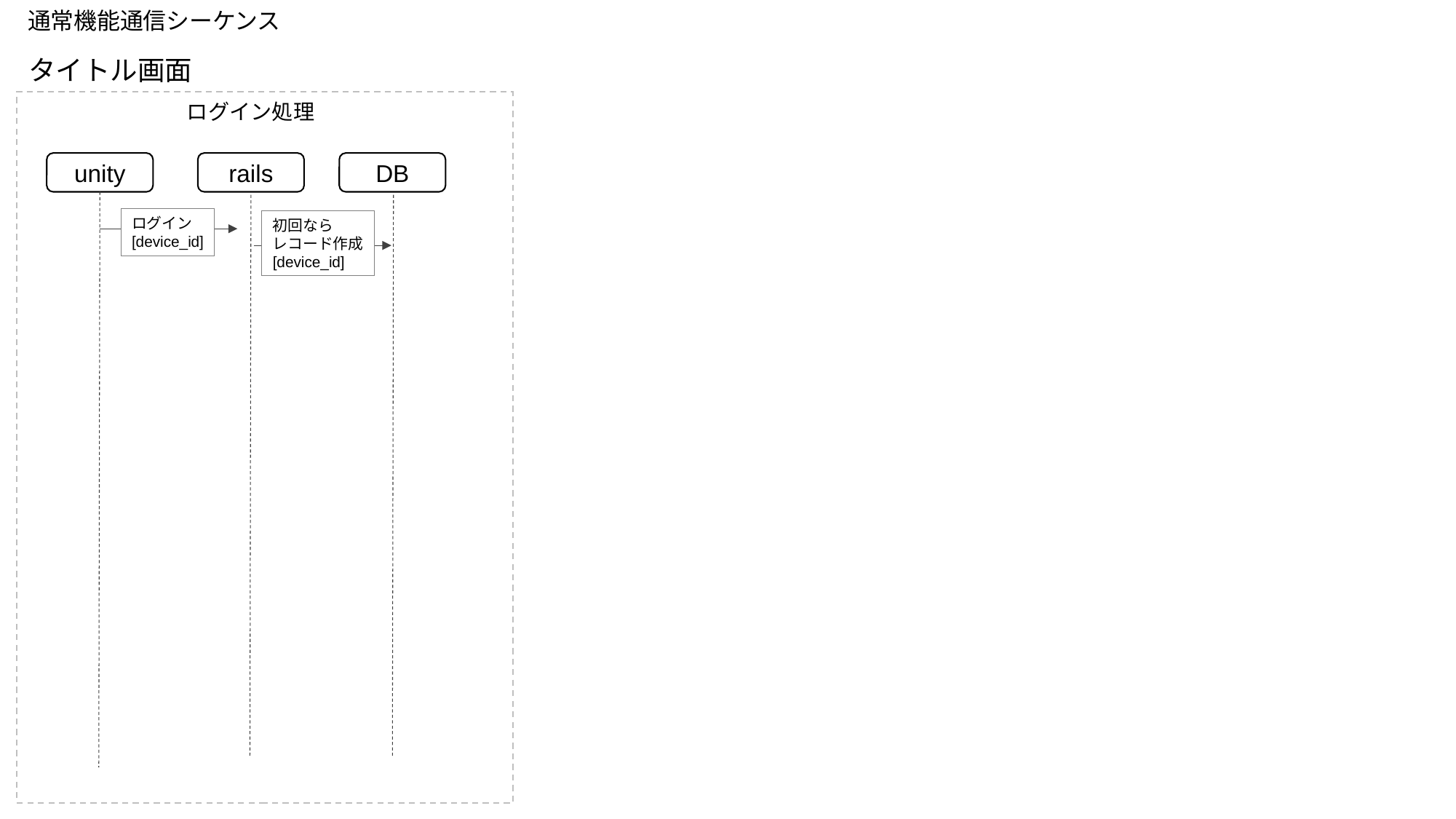

# 通常機能通信シーケンス
タイトル画面

ログイン処理
unity
rails
DB
ログイン
[device_id]
初回なら
レコード作成
[device_id]
ガチャ画面

マッチング画面

ゲーム画面

リザルト画面